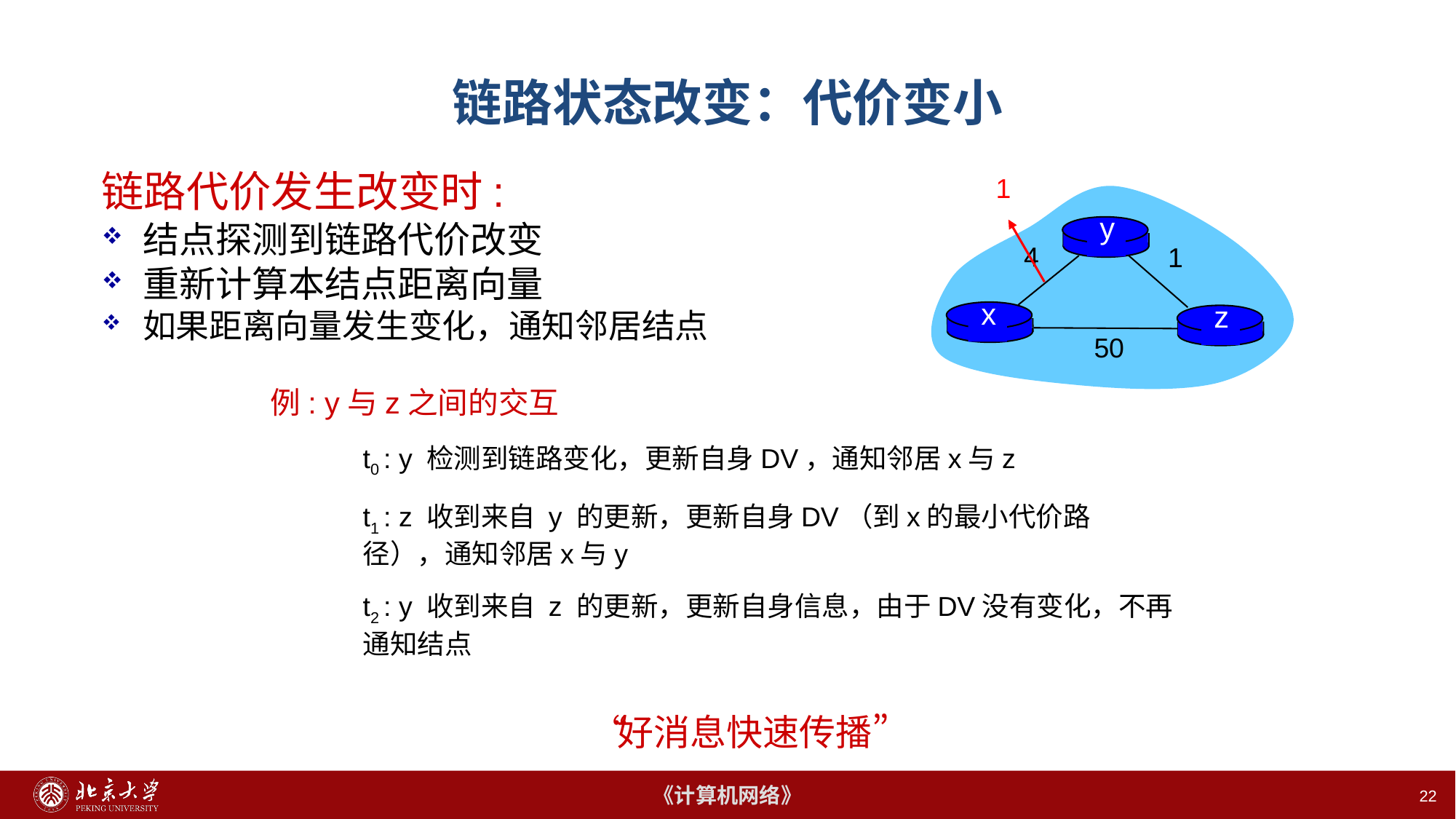

# 链路状态改变：代价变小
1

y

4
1

x

z

50

链路代价发生改变时:
结点探测到链路代价改变
重新计算本结点距离向量
如果距离向量发生变化，通知邻居结点
例: y与z之间的交互
t0 : y 检测到链路变化，更新自身DV，通知邻居x与z
t1 : z 收到来自 y 的更新，更新自身DV（到x的最小代价路径），通知邻居x与y
t2 : y 收到来自 z 的更新，更新自身信息，由于DV没有变化，不再通知结点
“好消息快速传播”
22